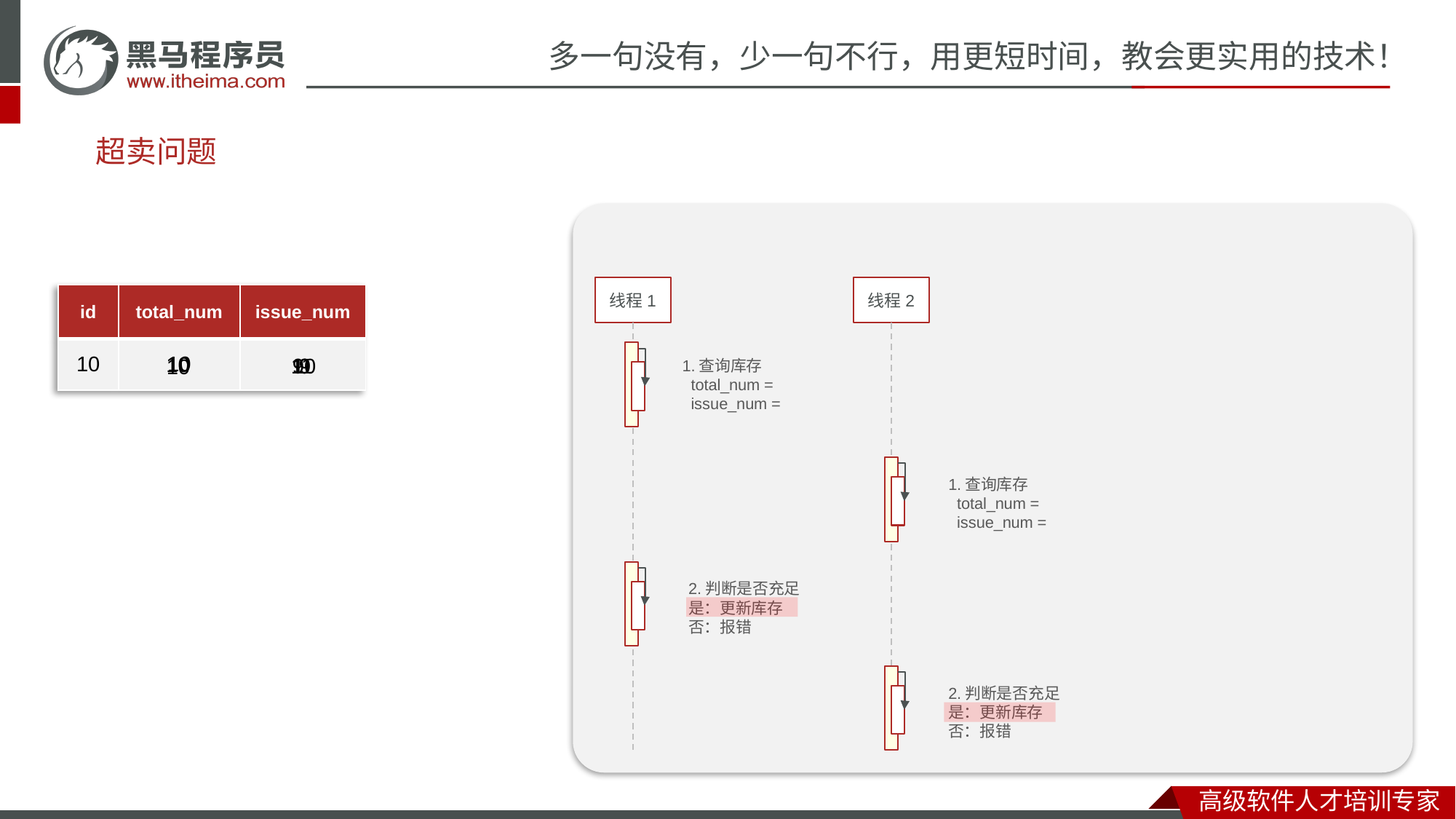

# 超卖问题

线程1
线程2
| id | total\_num | issue\_num |
| --- | --- | --- |
| 10 | 10 |  |

10
11
9
10
9
9
10
1.查询库存
  total_num =
  issue_num =

1.查询库存
  total_num =
  issue_num =

2.判断是否充足
是：更新库存
否：报错

2.判断是否充足
是：更新库存
否：报错